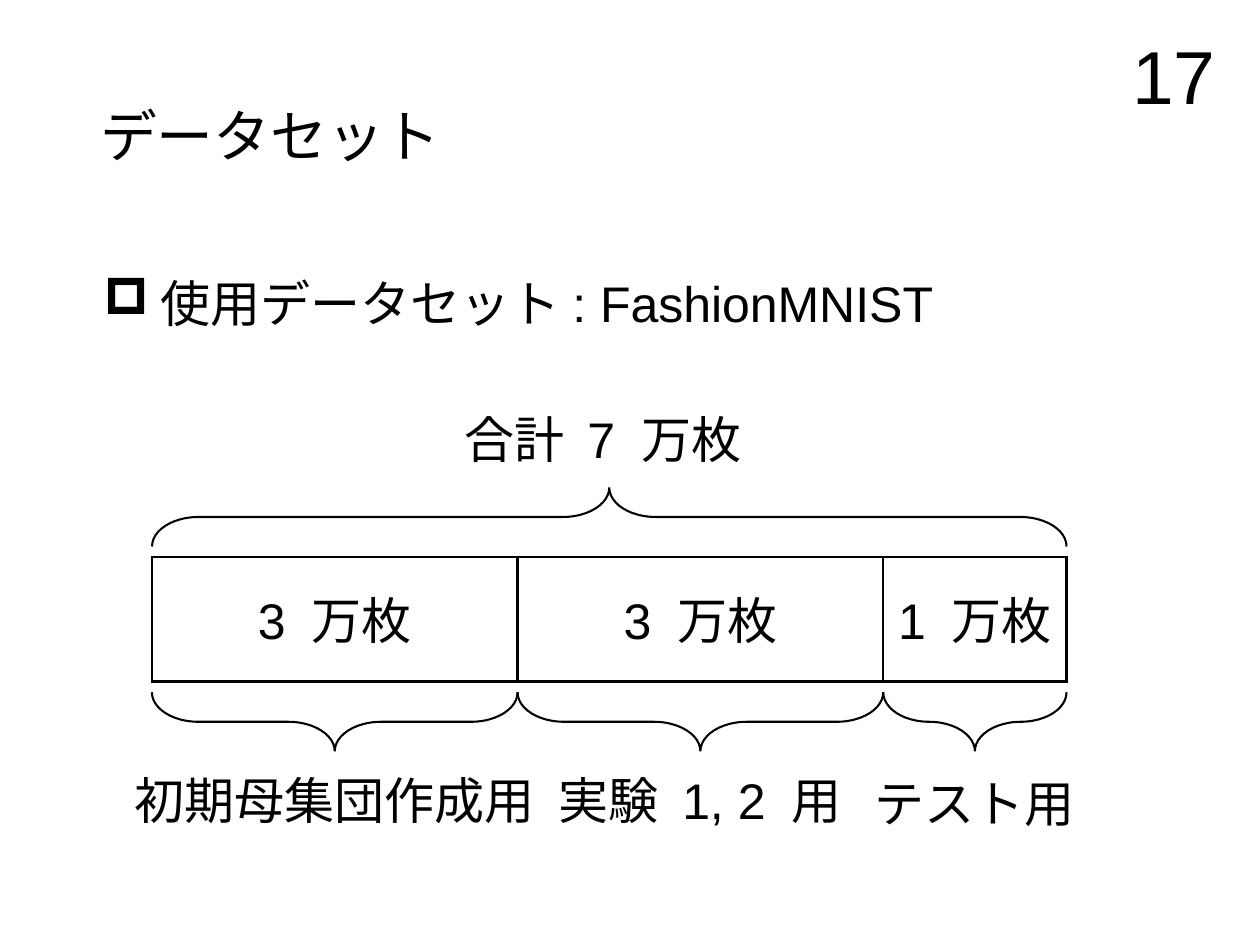

# データセット
17
使用データセット: FashionMNIST

合計 7 万枚

3 万枚
3 万枚
1 万枚

初期母集団作成用
実験 1, 2 用
テスト用